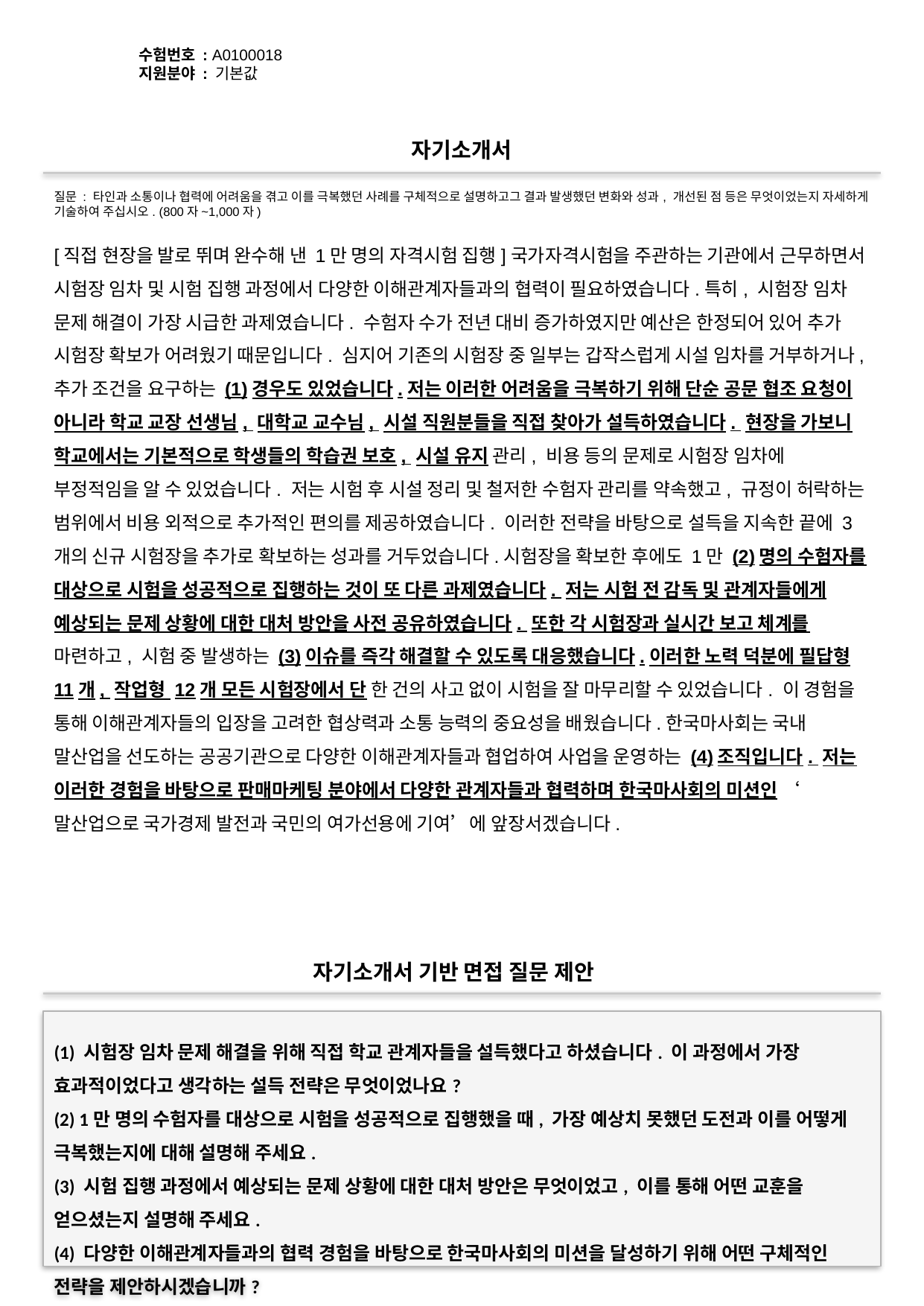

수험번호 : A0100018
지원분야 : 기본값
#

자기소개서

질문 : 타인과 소통이나 협력에 어려움을 겪고 이를 극복했던 사례를 구체적으로 설명하고그 결과 발생했던 변화와 성과, 개선된 점 등은 무엇이었는지 자세하게 기술하여 주십시오. (800자~1,000자)

[직접 현장을 발로 뛰며 완수해 낸 1만 명의 자격시험 집행]국가자격시험을 주관하는 기관에서 근무하면서 시험장 임차 및 시험 집행 과정에서 다양한 이해관계자들과의 협력이 필요하였습니다.특히, 시험장 임차 문제 해결이 가장 시급한 과제였습니다. 수험자 수가 전년 대비 증가하였지만 예산은 한정되어 있어 추가 시험장 확보가 어려웠기 때문입니다. 심지어 기존의 시험장 중 일부는 갑작스럽게 시설 임차를 거부하거나, 추가 조건을 요구하는 (1)경우도 있었습니다.저는 이러한 어려움을 극복하기 위해 단순 공문 협조 요청이 아니라 학교 교장 선생님, 대학교 교수님, 시설 직원분들을 직접 찾아가 설득하였습니다. 현장을 가보니 학교에서는 기본적으로 학생들의 학습권 보호, 시설 유지 관리, 비용 등의 문제로 시험장 임차에 부정적임을 알 수 있었습니다. 저는 시험 후 시설 정리 및 철저한 수험자 관리를 약속했고, 규정이 허락하는 범위에서 비용 외적으로 추가적인 편의를 제공하였습니다. 이러한 전략을 바탕으로 설득을 지속한 끝에 3개의 신규 시험장을 추가로 확보하는 성과를 거두었습니다.시험장을 확보한 후에도 1만 (2)명의 수험자를 대상으로 시험을 성공적으로 집행하는 것이 또 다른 과제였습니다. 저는 시험 전 감독 및 관계자들에게 예상되는 문제 상황에 대한 대처 방안을 사전 공유하였습니다. 또한 각 시험장과 실시간 보고 체계를 마련하고, 시험 중 발생하는 (3)이슈를 즉각 해결할 수 있도록 대응했습니다.이러한 노력 덕분에 필답형 11개, 작업형 12개 모든 시험장에서 단 한 건의 사고 없이 시험을 잘 마무리할 수 있었습니다. 이 경험을 통해 이해관계자들의 입장을 고려한 협상력과 소통 능력의 중요성을 배웠습니다.한국마사회는 국내 말산업을 선도하는 공공기관으로 다양한 이해관계자들과 협업하여 사업을 운영하는 (4)조직입니다. 저는 이러한 경험을 바탕으로 판매마케팅 분야에서 다양한 관계자들과 협력하며 한국마사회의 미션인 ‘말산업으로 국가경제 발전과 국민의 여가선용에 기여’에 앞장서겠습니다.

자기소개서 기반 면접 질문 제안

(1) 시험장 임차 문제 해결을 위해 직접 학교 관계자들을 설득했다고 하셨습니다. 이 과정에서 가장 효과적이었다고 생각하는 설득 전략은 무엇이었나요?
(2) 1만 명의 수험자를 대상으로 시험을 성공적으로 집행했을 때, 가장 예상치 못했던 도전과 이를 어떻게 극복했는지에 대해 설명해 주세요.
(3) 시험 집행 과정에서 예상되는 문제 상황에 대한 대처 방안은 무엇이었고, 이를 통해 어떤 교훈을 얻으셨는지 설명해 주세요.
(4) 다양한 이해관계자들과의 협력 경험을 바탕으로 한국마사회의 미션을 달성하기 위해 어떤 구체적인 전략을 제안하시겠습니까?